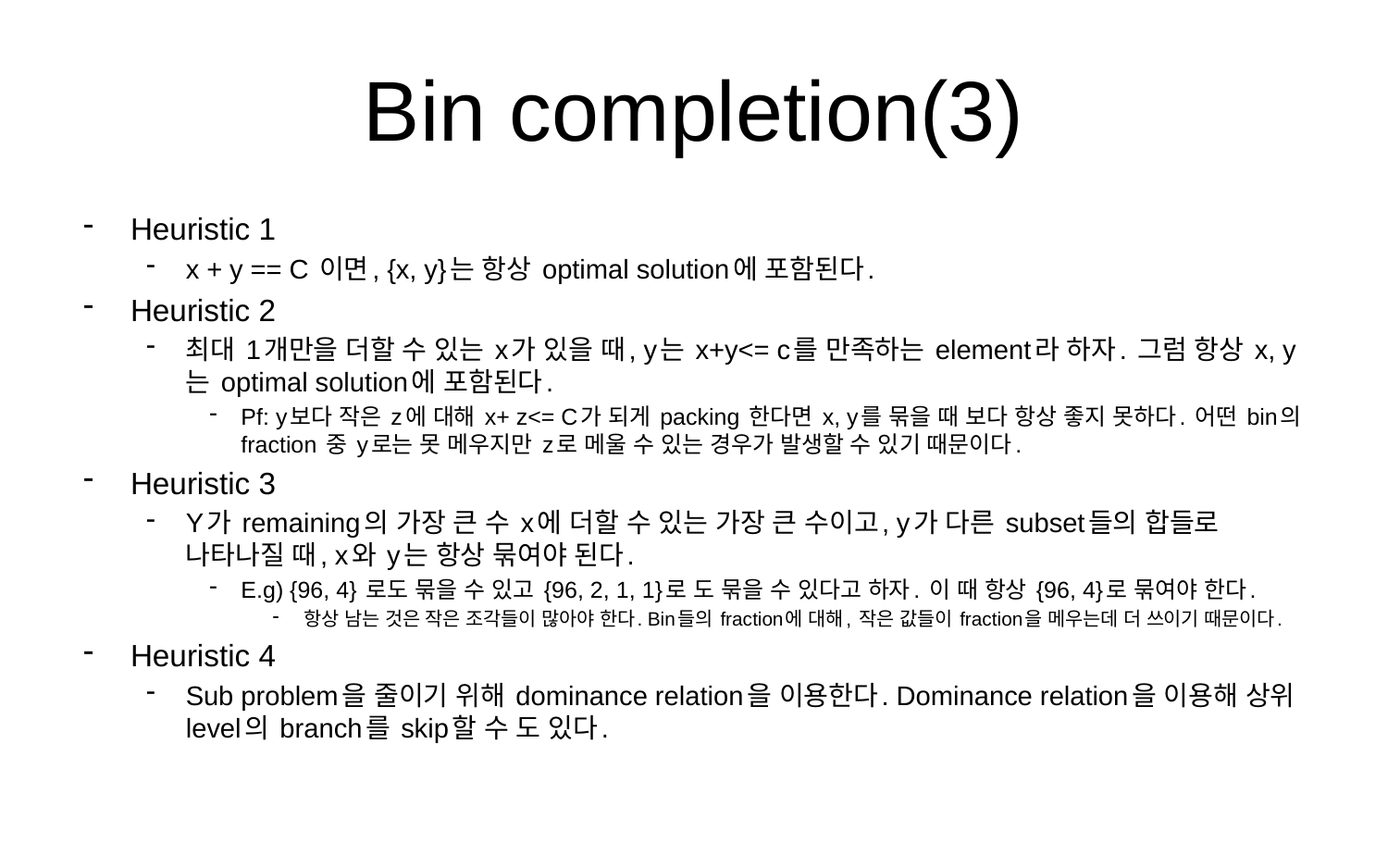

# Bin completion(3)
Heuristic 1
x + y == C 이면, {x, y}는 항상 optimal solution에 포함된다.
Heuristic 2
최대 1개만을 더할 수 있는 x가 있을 때, y는 x+y<= c를 만족하는 element라 하자. 그럼 항상 x, y는 optimal solution에 포함된다.
Pf: y보다 작은 z에 대해 x+ z<= C가 되게 packing 한다면 x, y를 묶을 때 보다 항상 좋지 못하다. 어떤 bin의 fraction 중 y로는 못 메우지만 z로 메울 수 있는 경우가 발생할 수 있기 때문이다.
Heuristic 3
Y가 remaining의 가장 큰 수 x에 더할 수 있는 가장 큰 수이고, y가 다른 subset들의 합들로 나타나질 때, x와 y는 항상 묶여야 된다.
E.g) {96, 4} 로도 묶을 수 있고 {96, 2, 1, 1}로 도 묶을 수 있다고 하자. 이 때 항상 {96, 4}로 묶여야 한다.
항상 남는 것은 작은 조각들이 많아야 한다. Bin들의 fraction에 대해, 작은 값들이 fraction을 메우는데 더 쓰이기 때문이다.
Heuristic 4
Sub problem을 줄이기 위해 dominance relation을 이용한다. Dominance relation을 이용해 상위 level의 branch를 skip할 수 도 있다.